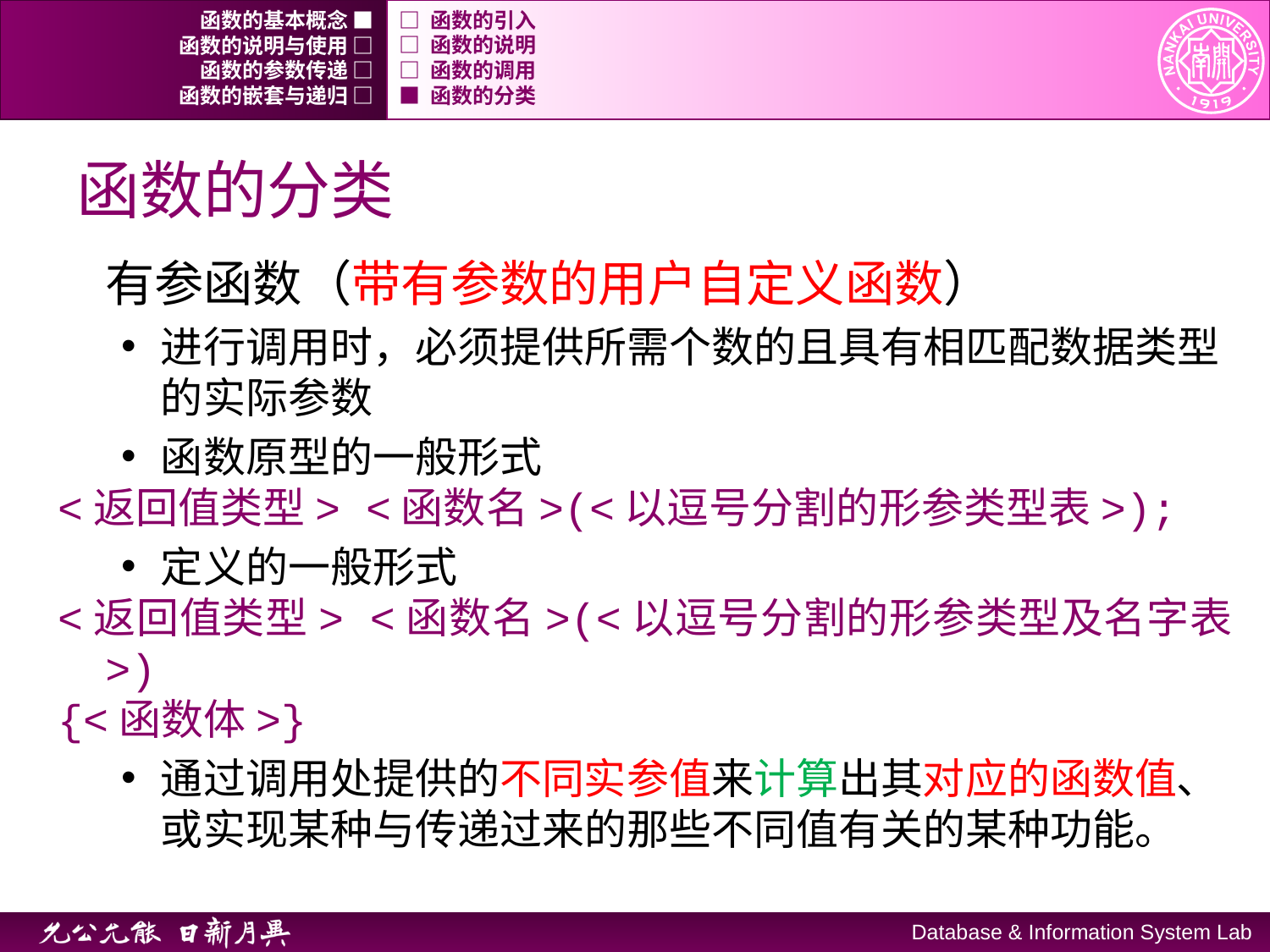

函数的基本概念 ■
□ 函数的引入
函数的说明与使用 □
□ 函数的说明
函数的参数传递 □
□ 函数的调用
函数的嵌套与递归 □
■ 函数的分类
# 函数的分类
有参函数（带有参数的用户自定义函数）
进行调用时，必须提供所需个数的且具有相匹配数据类型的实际参数
函数原型的一般形式
<返回值类型> <函数名>(<以逗号分割的形参类型表>);
定义的一般形式
<返回值类型> <函数名>(<以逗号分割的形参类型及名字表>)
{<函数体>}
通过调用处提供的不同实参值来计算出其对应的函数值、或实现某种与传递过来的那些不同值有关的某种功能。